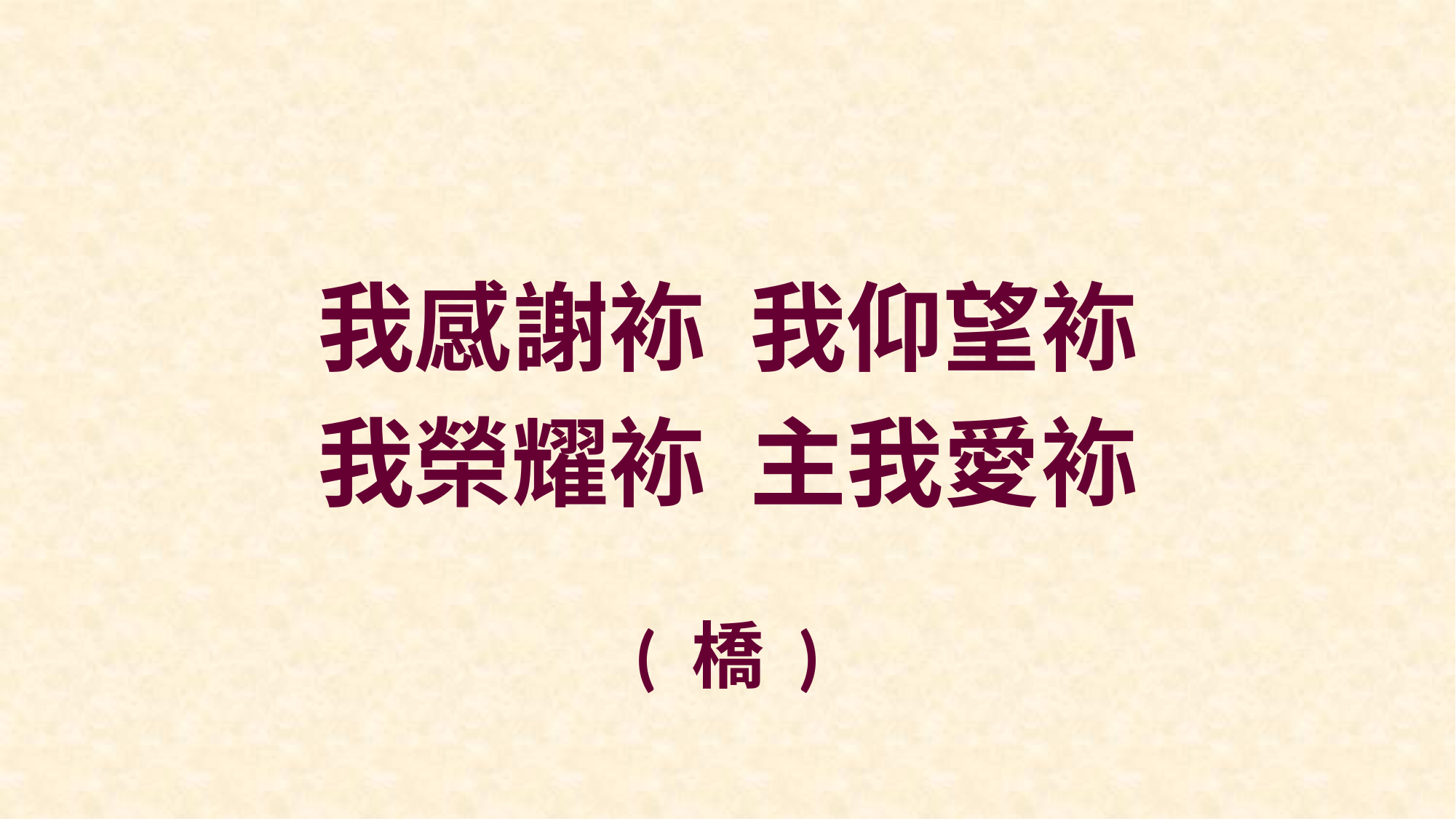

我感謝袮  我仰望袮
我榮耀袮  主我愛袮
( 橋 )